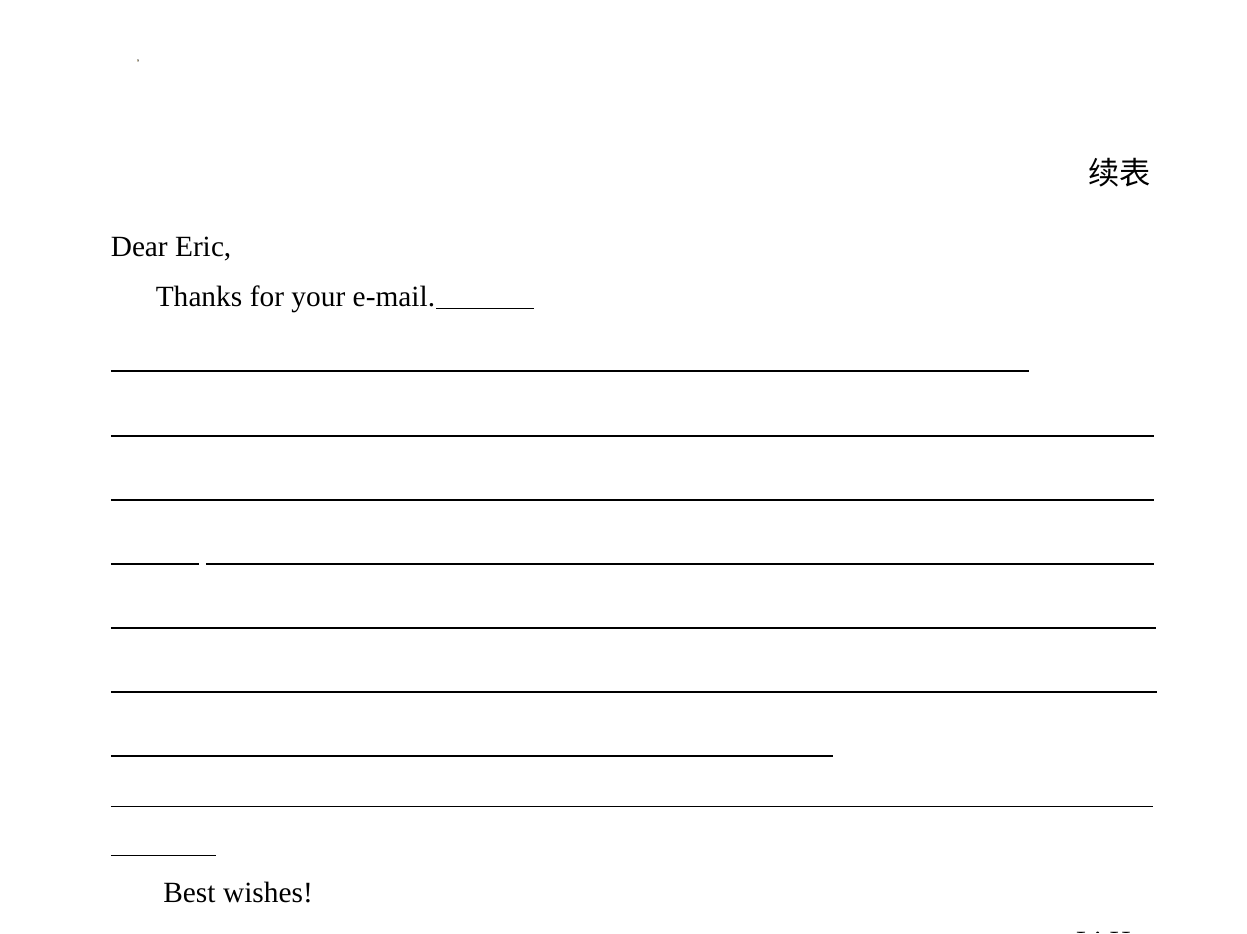

续表
| Dear Eric, Thanks for your e-mail. 　　　　 　　　 　      　　　　　　　　　     　　　　　　　　　     　　　　　　　　　     　　　　　　　　　      　　　　　　　　　       　　　　 Best wishes! Li Hua |
| --- |